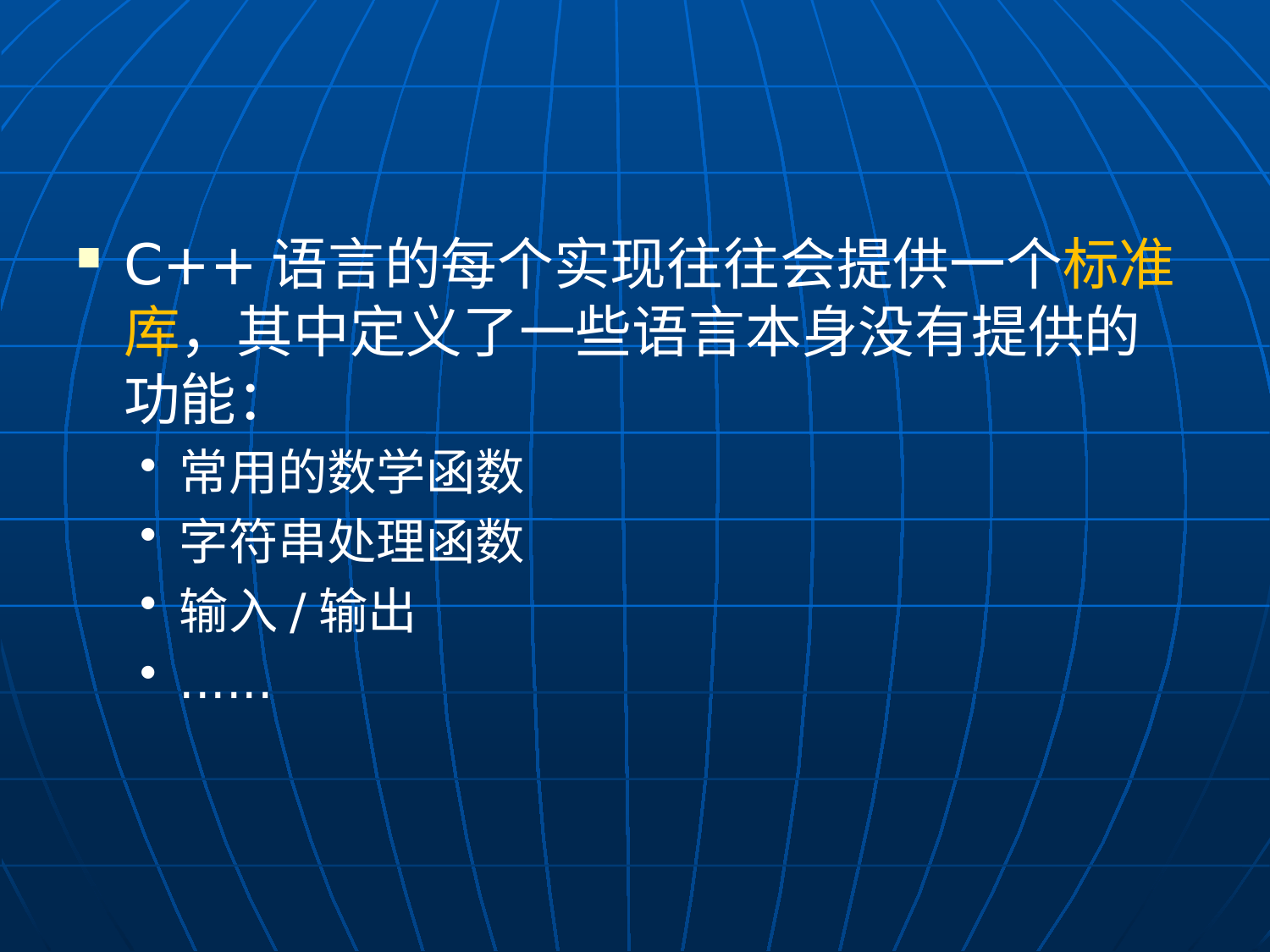

#
C++语言的每个实现往往会提供一个标准库，其中定义了一些语言本身没有提供的功能：
常用的数学函数
字符串处理函数
输入/输出
......